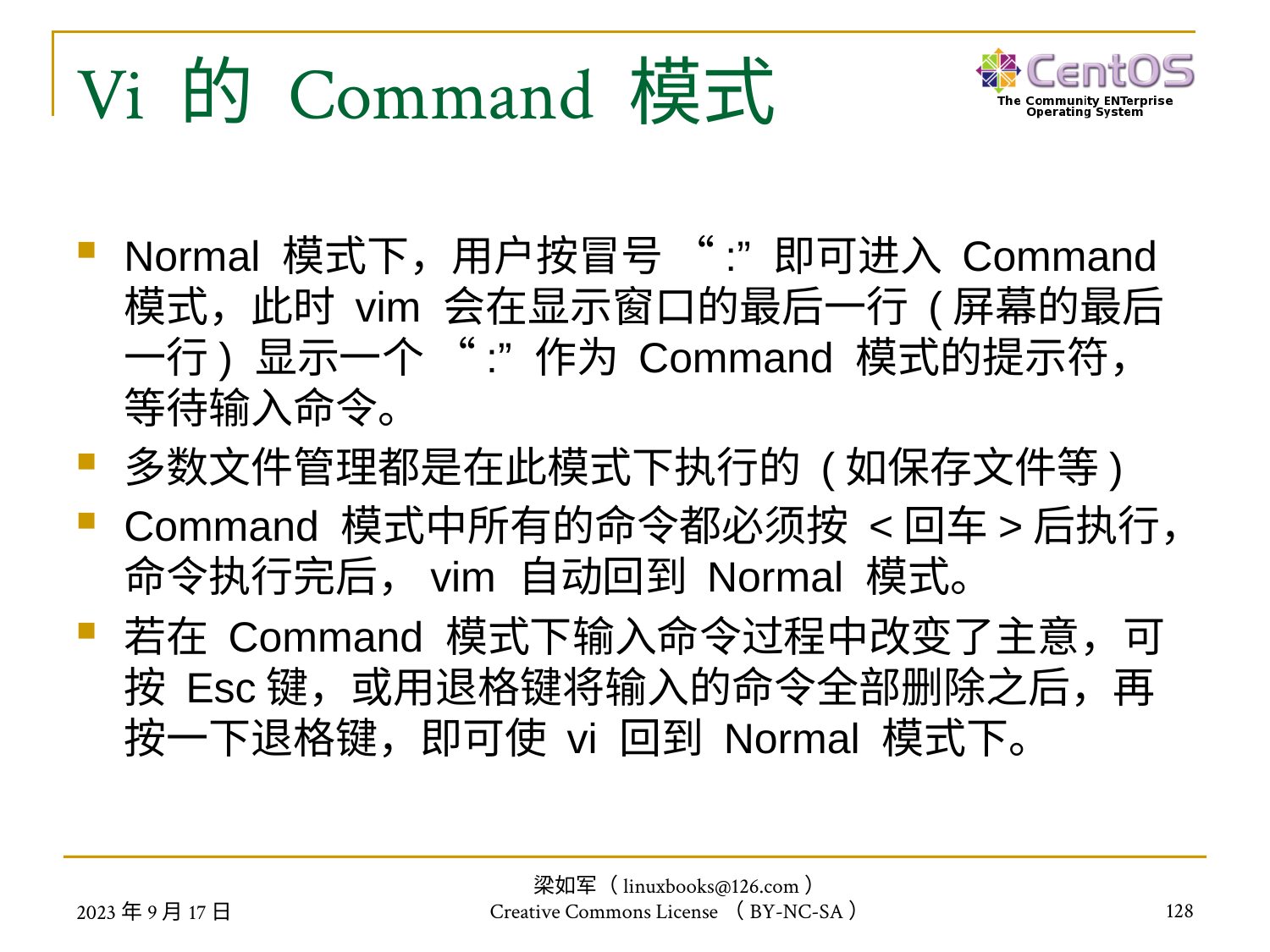

# Vi 的 Command 模式
Normal 模式下，用户按冒号 “:” 即可进入 Command 模式，此时 vim 会在显示窗口的最后一行 (屏幕的最后一行) 显示一个 “:” 作为 Command 模式的提示符，等待输入命令。
多数文件管理都是在此模式下执行的 (如保存文件等)
Command 模式中所有的命令都必须按 <回车>后执行，命令执行完后，vim 自动回到 Normal 模式。
若在 Command 模式下输入命令过程中改变了主意，可按 Esc键，或用退格键将输入的命令全部删除之后，再按一下退格键，即可使 vi 回到 Normal 模式下。
梁如军（linuxbooks@126.com）
Creative Commons License（BY-NC-SA）
2023年9月17日
128